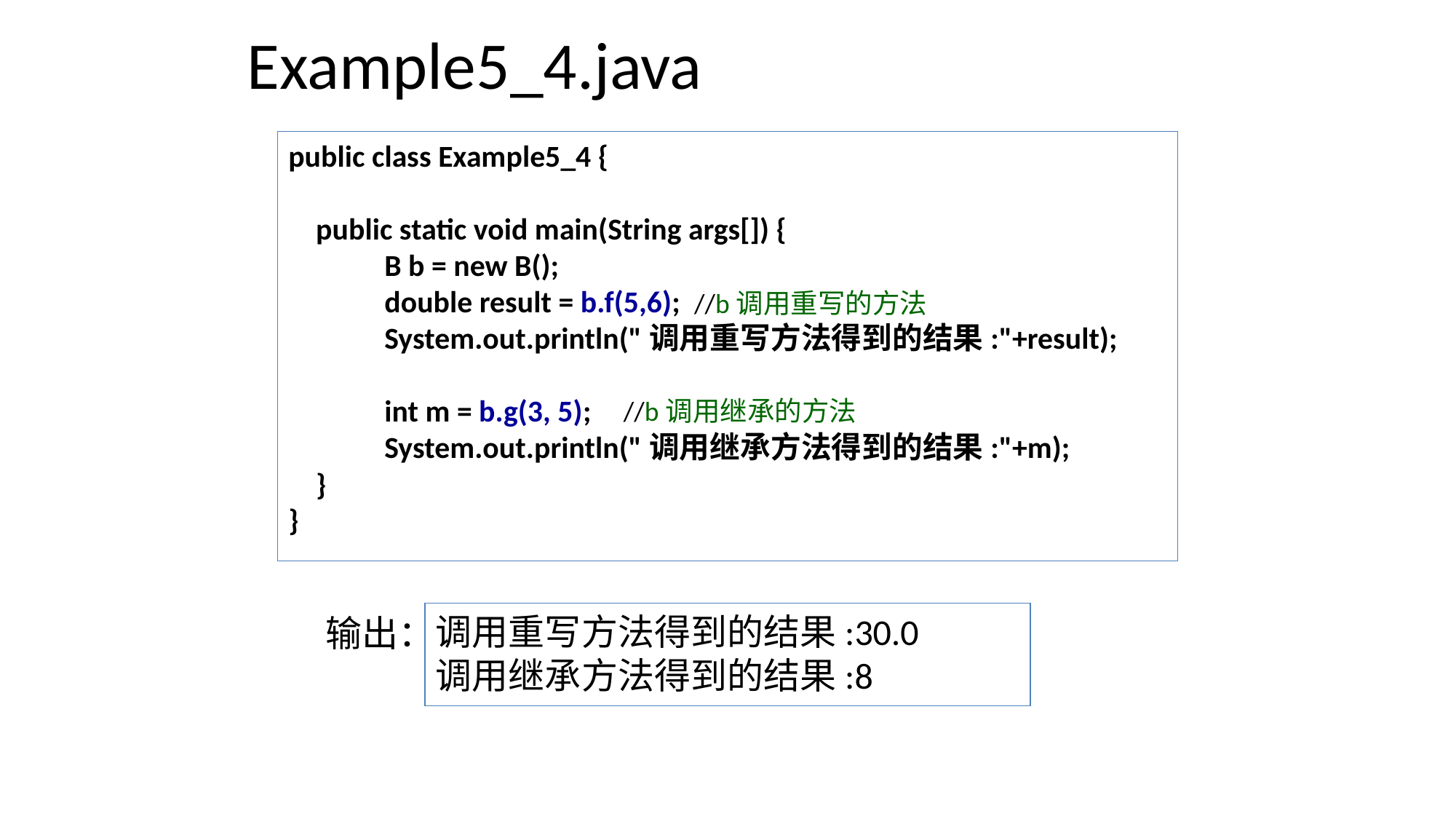

# Example5_4.java
public class Example5_4 {

    public static void main(String args[]) {
      B b = new B();
      double result = b.f(5,6);
      System.out.println("调用重写方法得到的结果:"+result);

      int m = b.g(3, 5);
      System.out.println("调用继承方法得到的结果:"+m);
    }
}
//b调用重写的方法
//b调用继承的方法
调用重写方法得到的结果:30.0
调用继承方法得到的结果:8
输出：
36